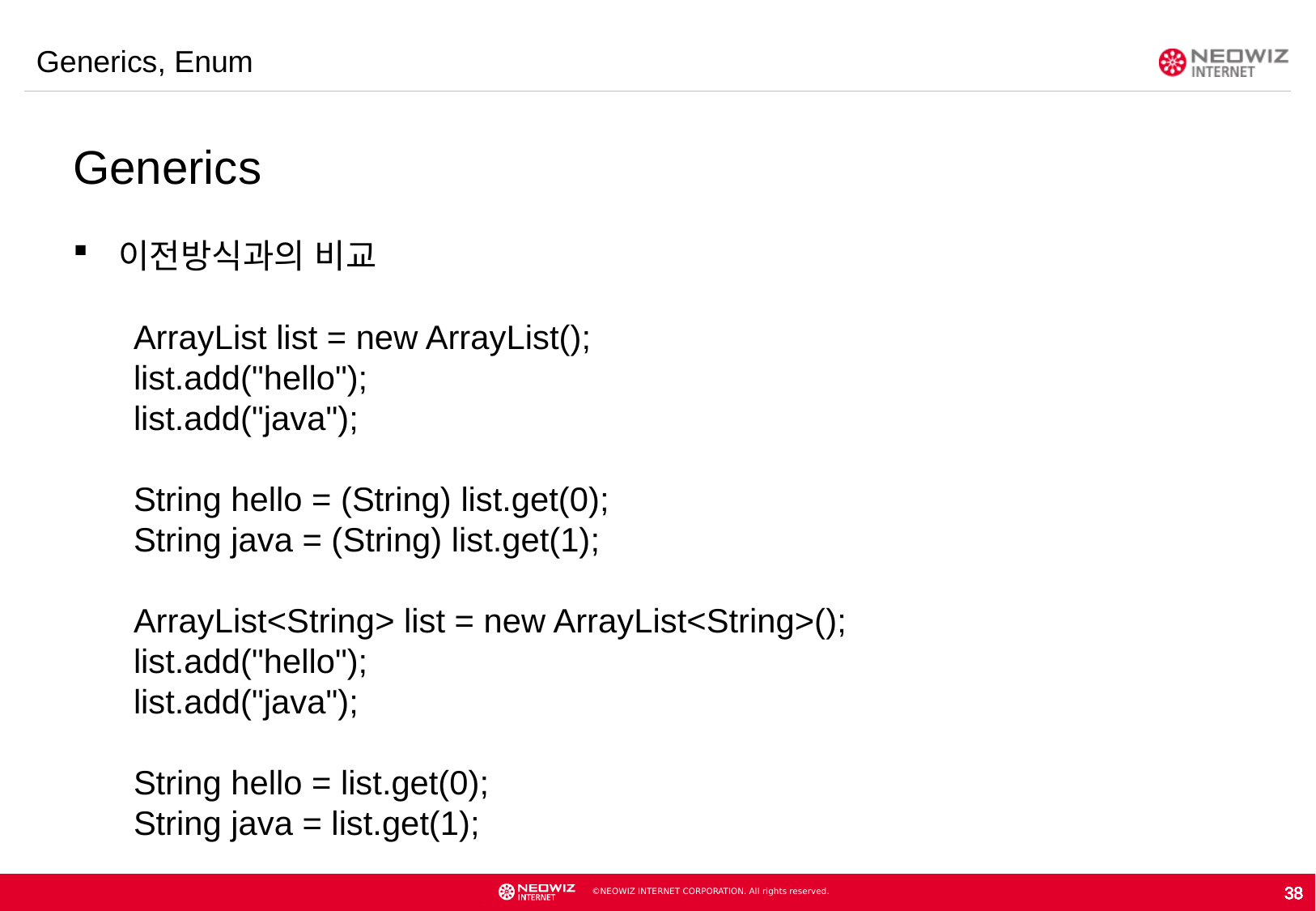

Generics, Enum

Generics

이전방식과의 비교

ArrayList list = new ArrayList();
list.add("hello");
list.add("java");

String hello = (String) list.get(0);
String java = (String) list.get(1);

ArrayList<String> list = new ArrayList<String>();
list.add("hello");
list.add("java");

String hello = list.get(0);
String java = list.get(1);
38
38
38
38
38
38
38
38
38
38
38
38
38
38
38
38
38
38
38
38
38
38
38